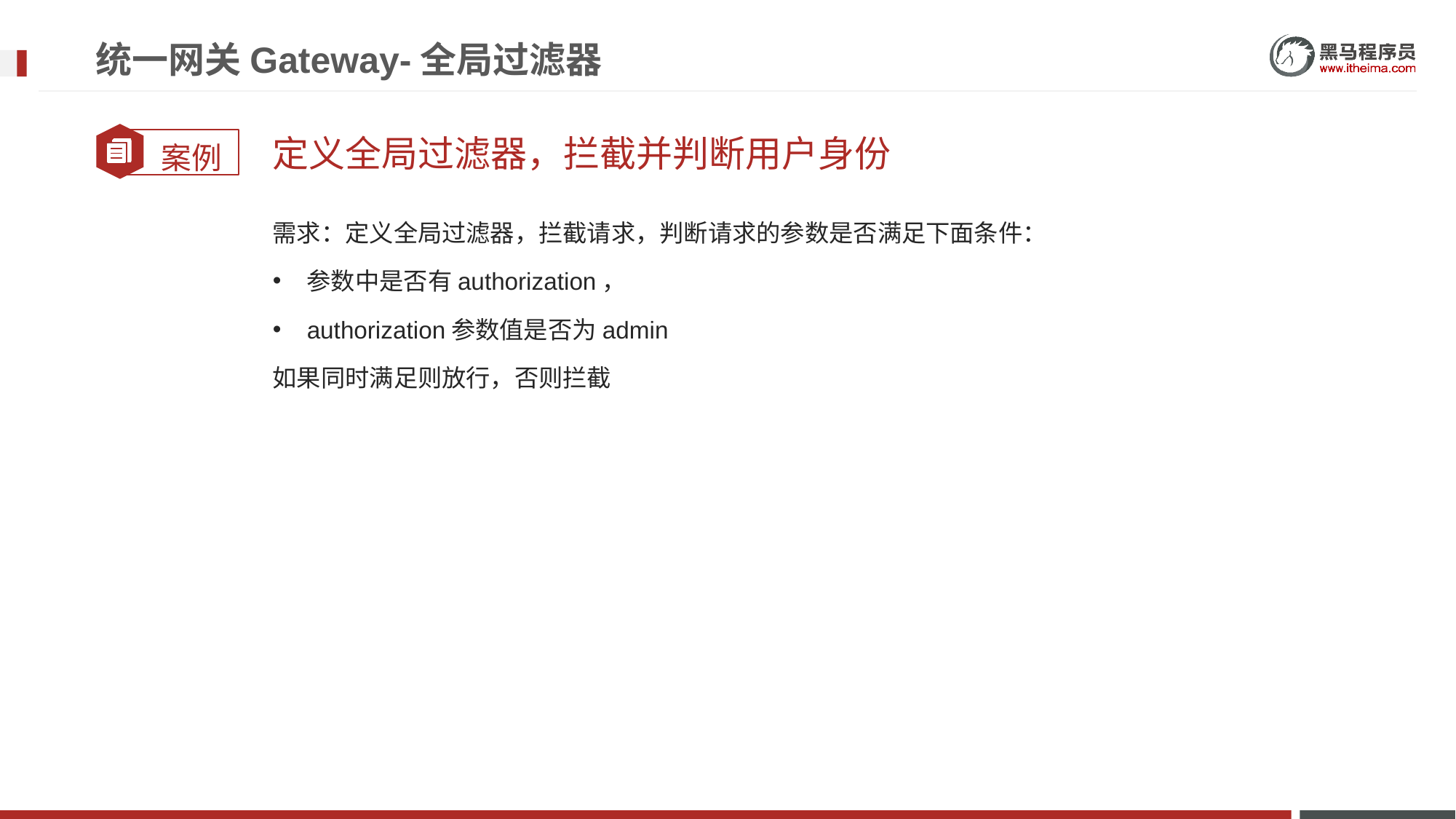

# 统一网关Gateway-全局过滤器
定义全局过滤器，拦截并判断用户身份
需求：定义全局过滤器，拦截请求，判断请求的参数是否满足下面条件：
参数中是否有authorization，
authorization参数值是否为admin
如果同时满足则放行，否则拦截